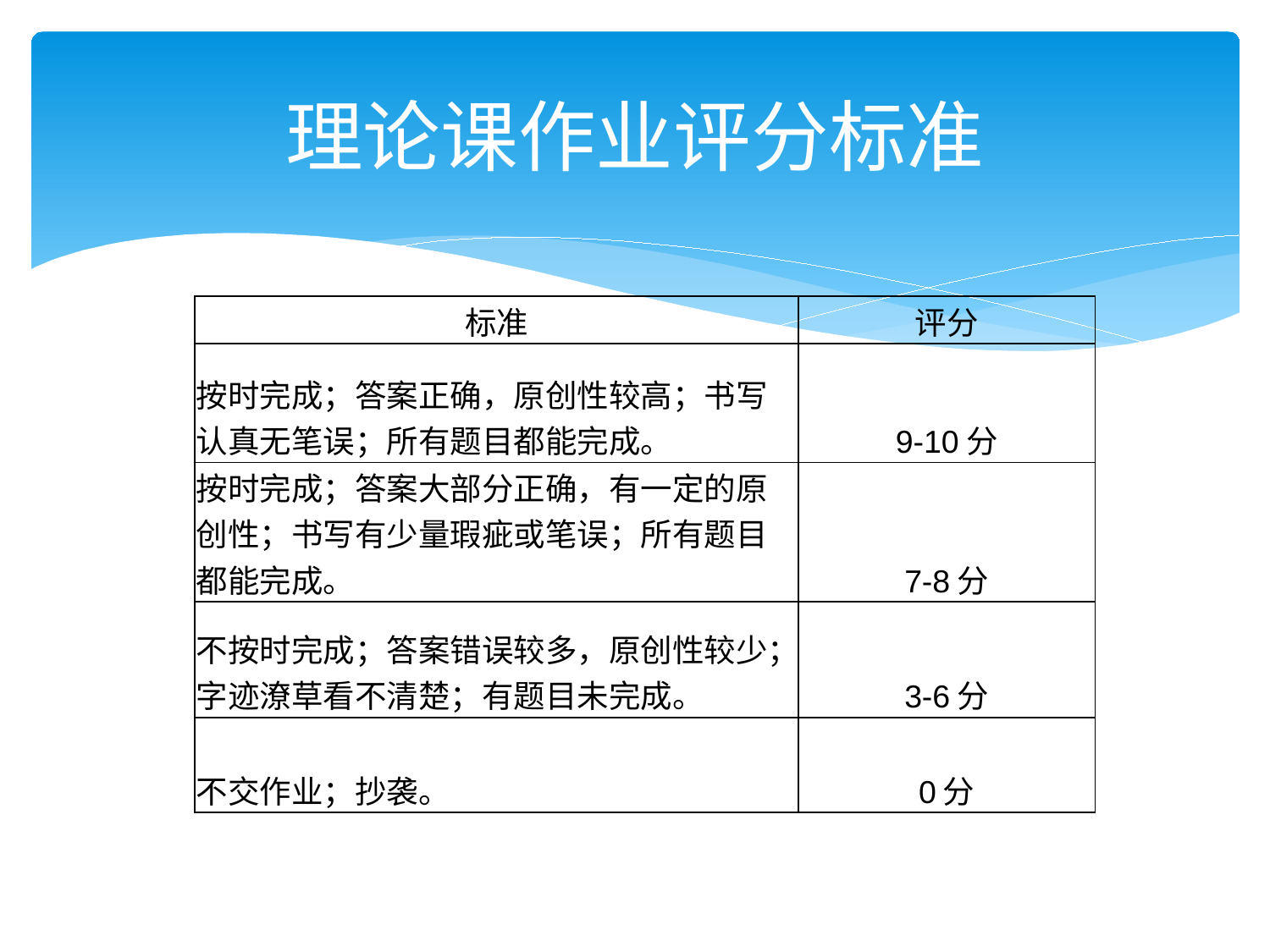

# 理论课作业评分标准
| 标准 | 评分 |
| --- | --- |
| 按时完成；答案正确，原创性较高；书写认真无笔误；所有题目都能完成。 | 9-10分 |
| 按时完成；答案大部分正确，有一定的原创性；书写有少量瑕疵或笔误；所有题目都能完成。 | 7-8分 |
| 不按时完成；答案错误较多，原创性较少；字迹潦草看不清楚；有题目未完成。 | 3-6分 |
| 不交作业；抄袭。 | 0分 |